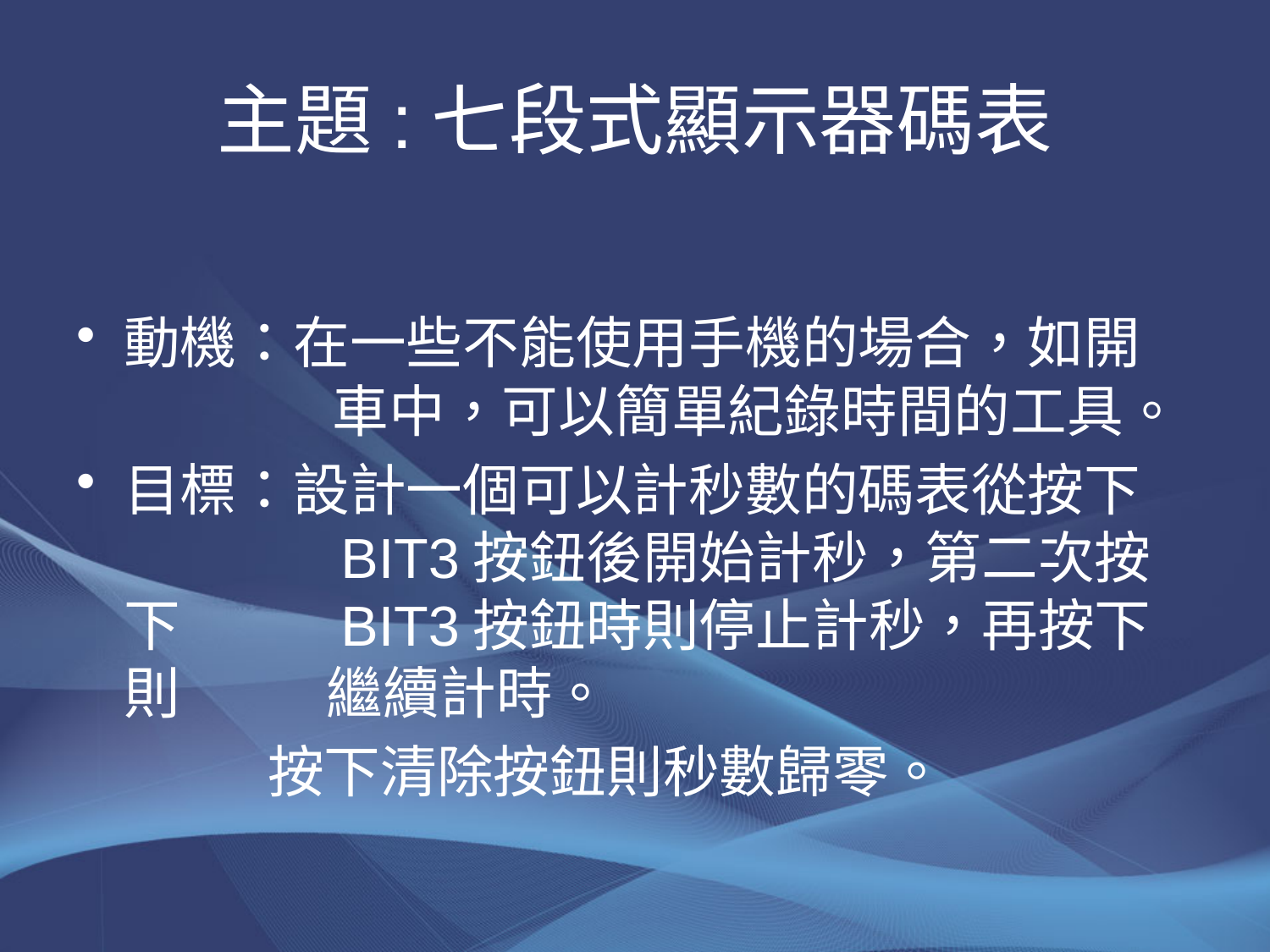

# 主題:七段式顯示器碼表

動機：在一些不能使用手機的場合，如開	　  車中，可以簡單紀錄時間的工具。
目標：設計一個可以計秒數的碼表從按下	      BIT3按鈕後開始計秒，第二次按下  	      BIT3按鈕時則停止計秒，再按下則	      繼續計時。
              按下清除按鈕則秒數歸零。